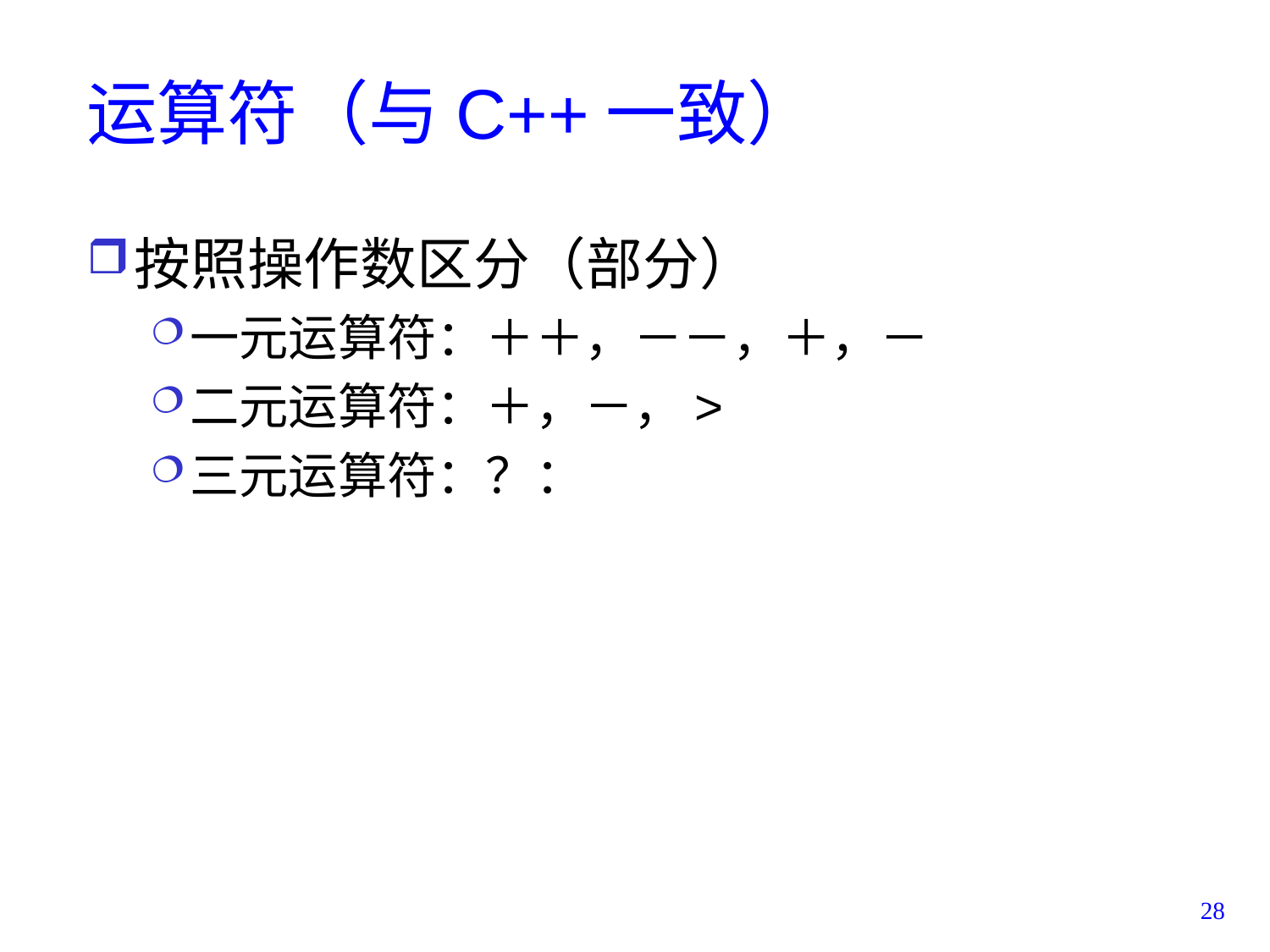

# 运算符（与C++一致）
按照操作数区分（部分）
一元运算符：＋＋，－－，＋，－
二元运算符：＋，－，>
三元运算符：？：

28